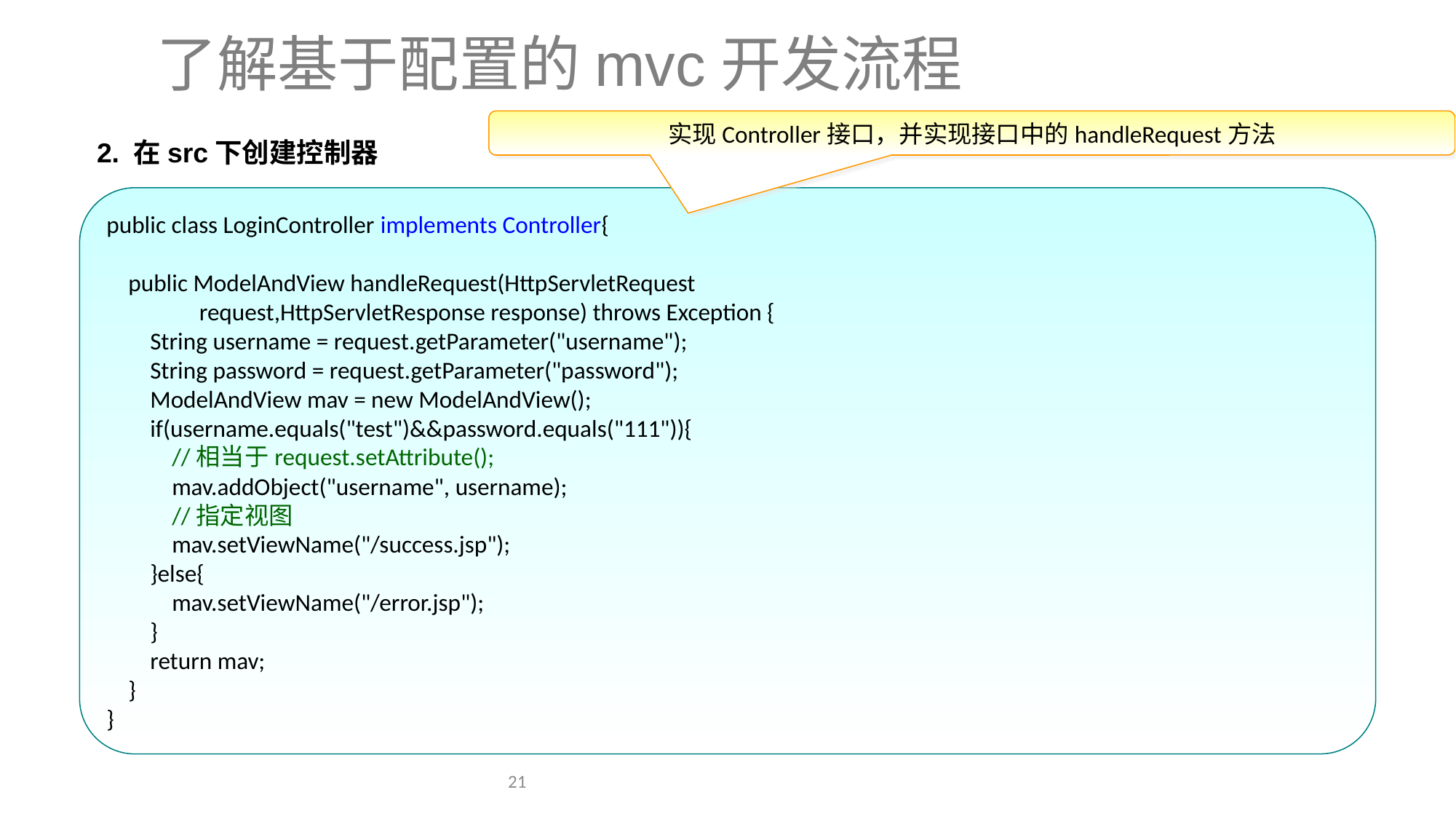

了解基于配置的mvc开发流程
实现Controller接口，并实现接口中的handleRequest方法
2. 在src下创建控制器

public class LoginController implements Controller{

    public ModelAndView handleRequest(HttpServletRequest
                 request,HttpServletResponse response) throws Exception {
        String username = request.getParameter("username");
        String password = request.getParameter("password");
        ModelAndView mav = new ModelAndView();
        if(username.equals("test")&&password.equals("111")){
            //相当于request.setAttribute();
            mav.addObject("username", username);
            //指定视图
            mav.setViewName("/success.jsp");
        }else{
            mav.setViewName("/error.jsp");
        }
        return mav;
    }
}
21